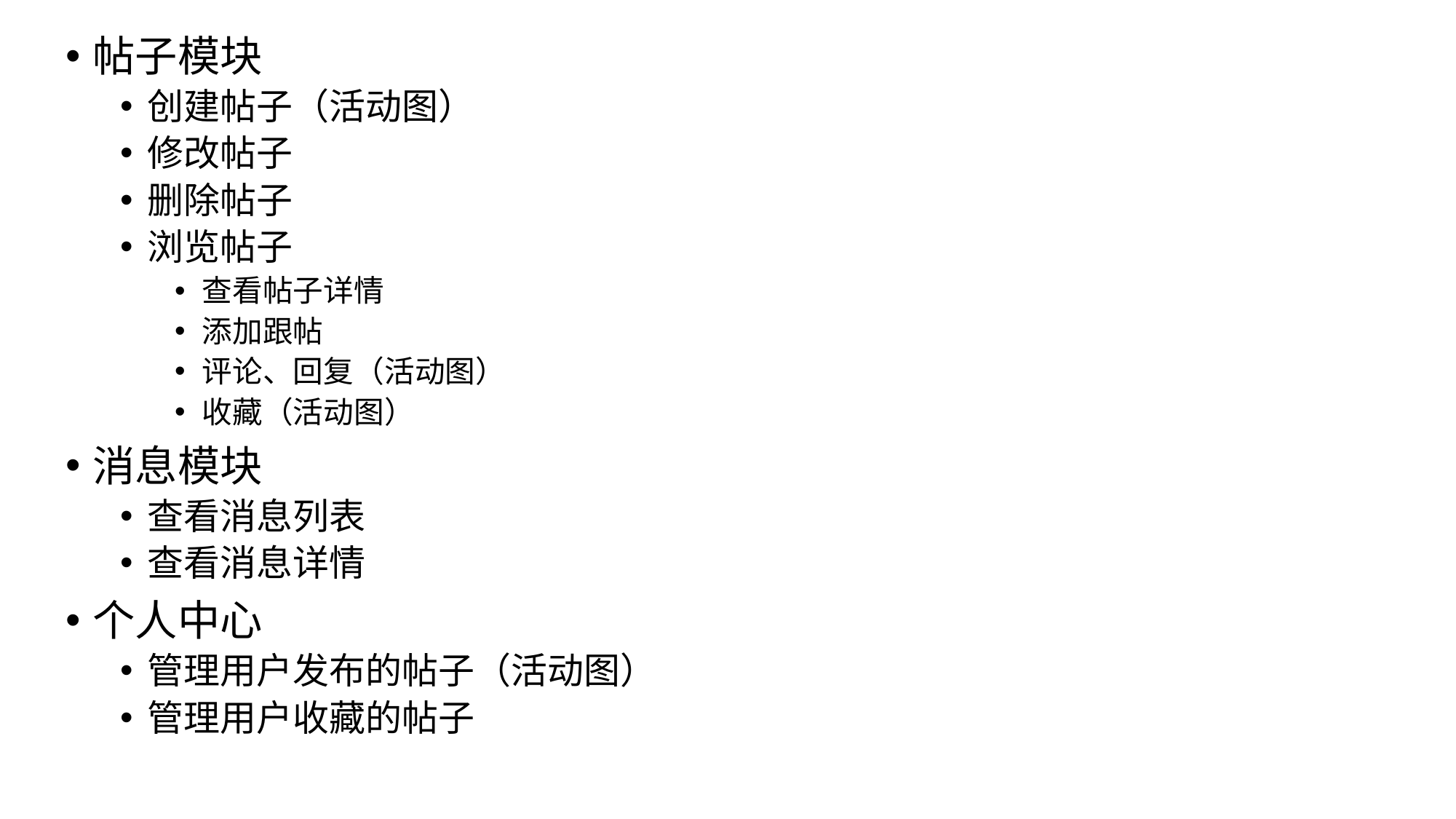

帖子模块
创建帖子（活动图）
修改帖子
删除帖子
浏览帖子
查看帖子详情
添加跟帖
评论、回复（活动图）
收藏（活动图）
消息模块
查看消息列表
查看消息详情
个人中心
管理用户发布的帖子（活动图）
管理用户收藏的帖子